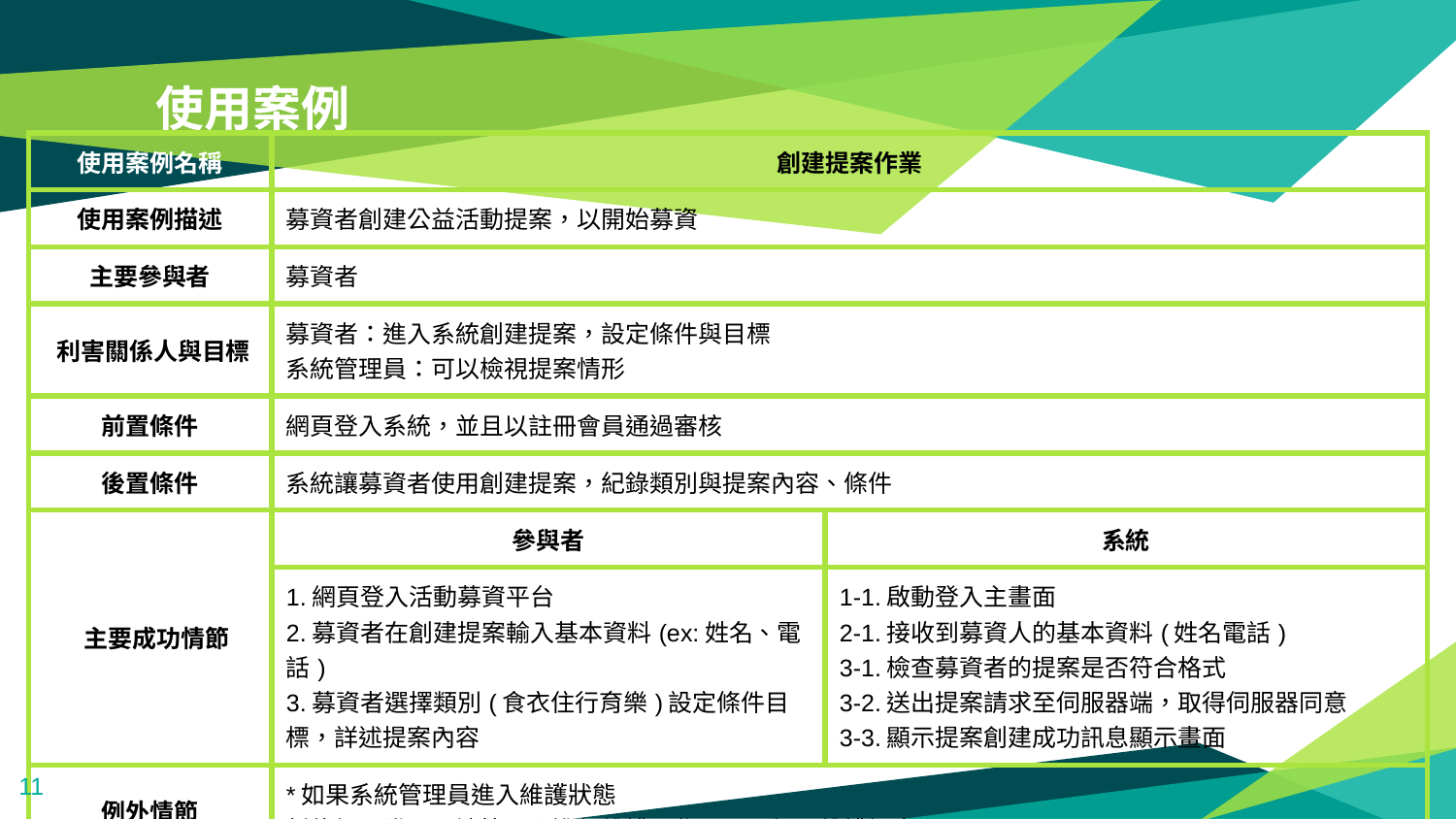

# 使用案例
| 使用案例名稱 | 創建提案作業 |  |
| --- | --- | --- |
| 使用案例描述 | 募資者創建公益活動提案，以開始募資 |  |
| 主要參與者 | 募資者 |  |
| 利害關係人與目標 | 募資者：進入系統創建提案，設定條件與目標 系統管理員：可以檢視提案情形 |  |
| 前置條件 | 網頁登入系統，並且以註冊會員通過審核 |  |
| 後置條件 | 系統讓募資者使用創建提案，紀錄類別與提案內容、條件 |  |
| 主要成功情節 | 參與者 | 系統 |
|  | 1.網頁登入活動募資平台 2.募資者在創建提案輸入基本資料(ex:姓名、電話) 3.募資者選擇類別(食衣住行育樂)設定條件目標，詳述提案內容 | 1-1.啟動登入主畫面 2-1.接收到募資人的基本資料(姓名電話) 3-1.檢查募資者的提案是否符合格式 3-2.送出提案請求至伺服器端，取得伺服器同意 3-3.顯示提案創建成功訊息顯示畫面 |
| 例外情節 | \*如果系統管理員進入維護狀態 暫停網頁登入，讓管理員進行維護工作，顯示網頁維護訊息 |  |
| 其他需求 | 1.基本資料須經過驗證2.提案內容要符合法律規範 |  |
11